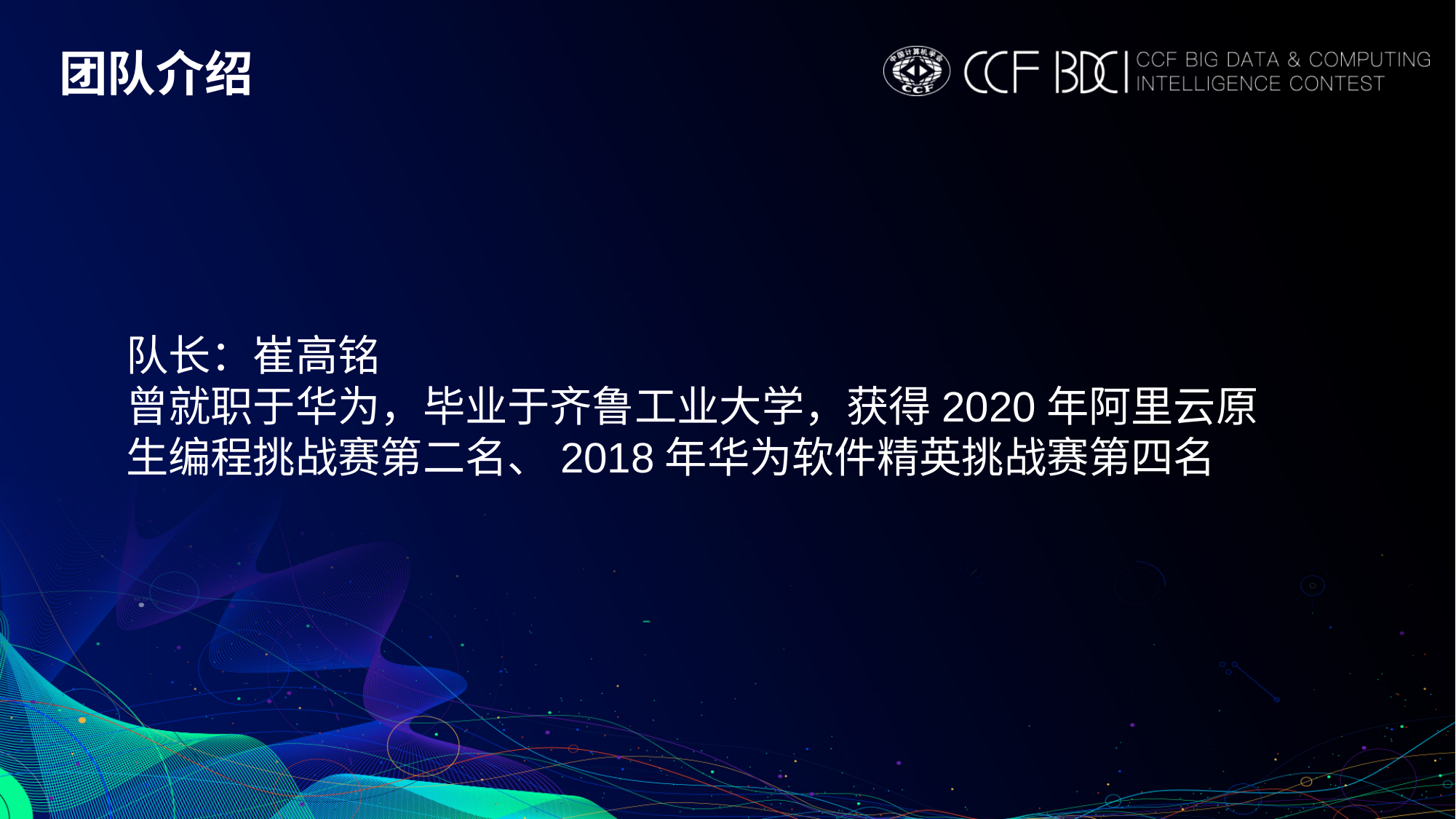

团队介绍
队长：崔高铭
曾就职于华为，毕业于齐鲁工业大学，获得2020年阿里云原生编程挑战赛第二名、2018年华为软件精英挑战赛第四名